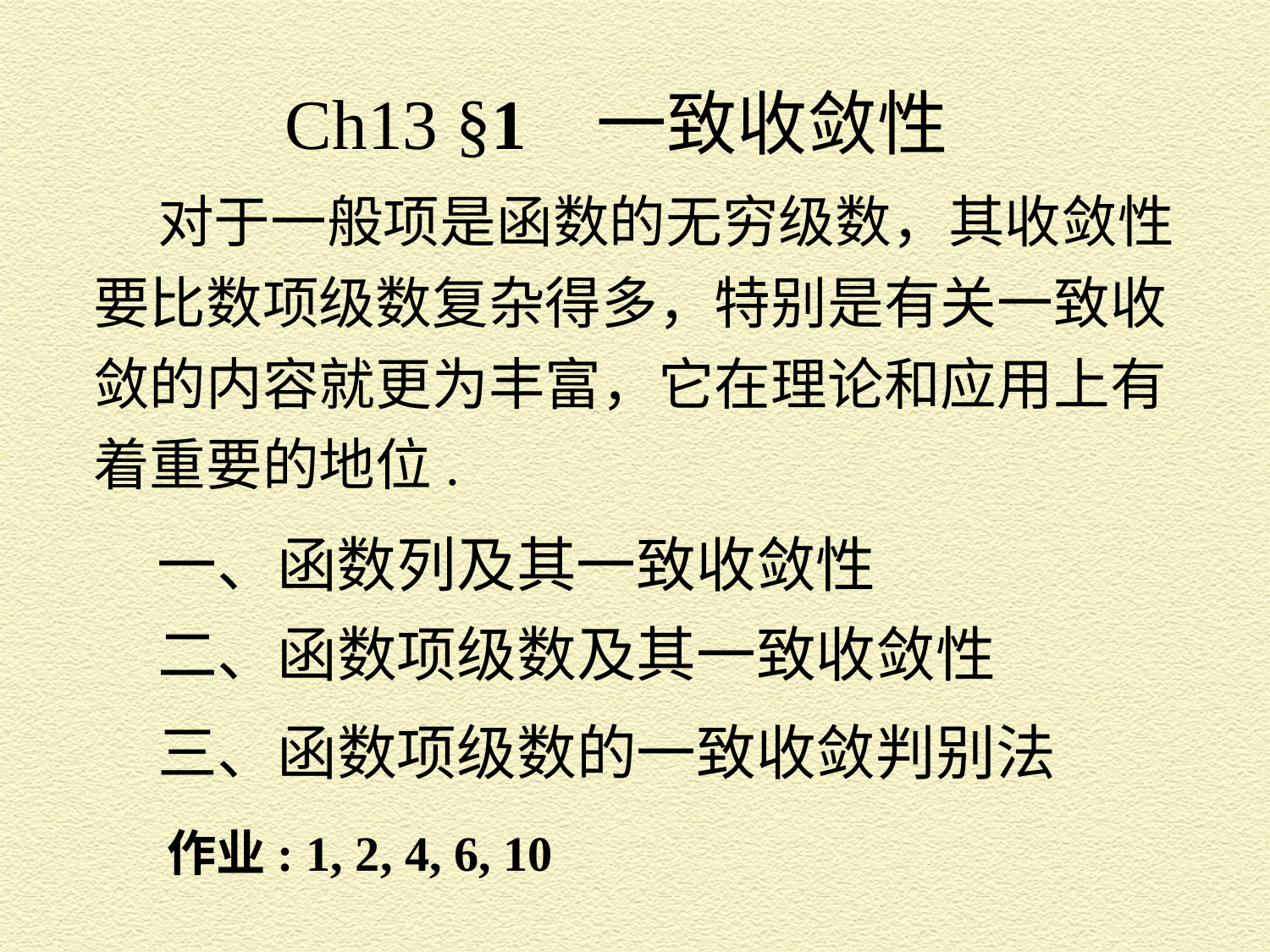

Ch13 §1   一致收敛性
    对于一般项是函数的无穷级数，其收敛性
要比数项级数复杂得多，特别是有关一致收
敛的内容就更为丰富，它在理论和应用上有
着重要的地位.
一、函数列及其一致收敛性
二、函数项级数及其一致收敛性
三、函数项级数的一致收敛判别法
作业: 1, 2, 4, 6, 10